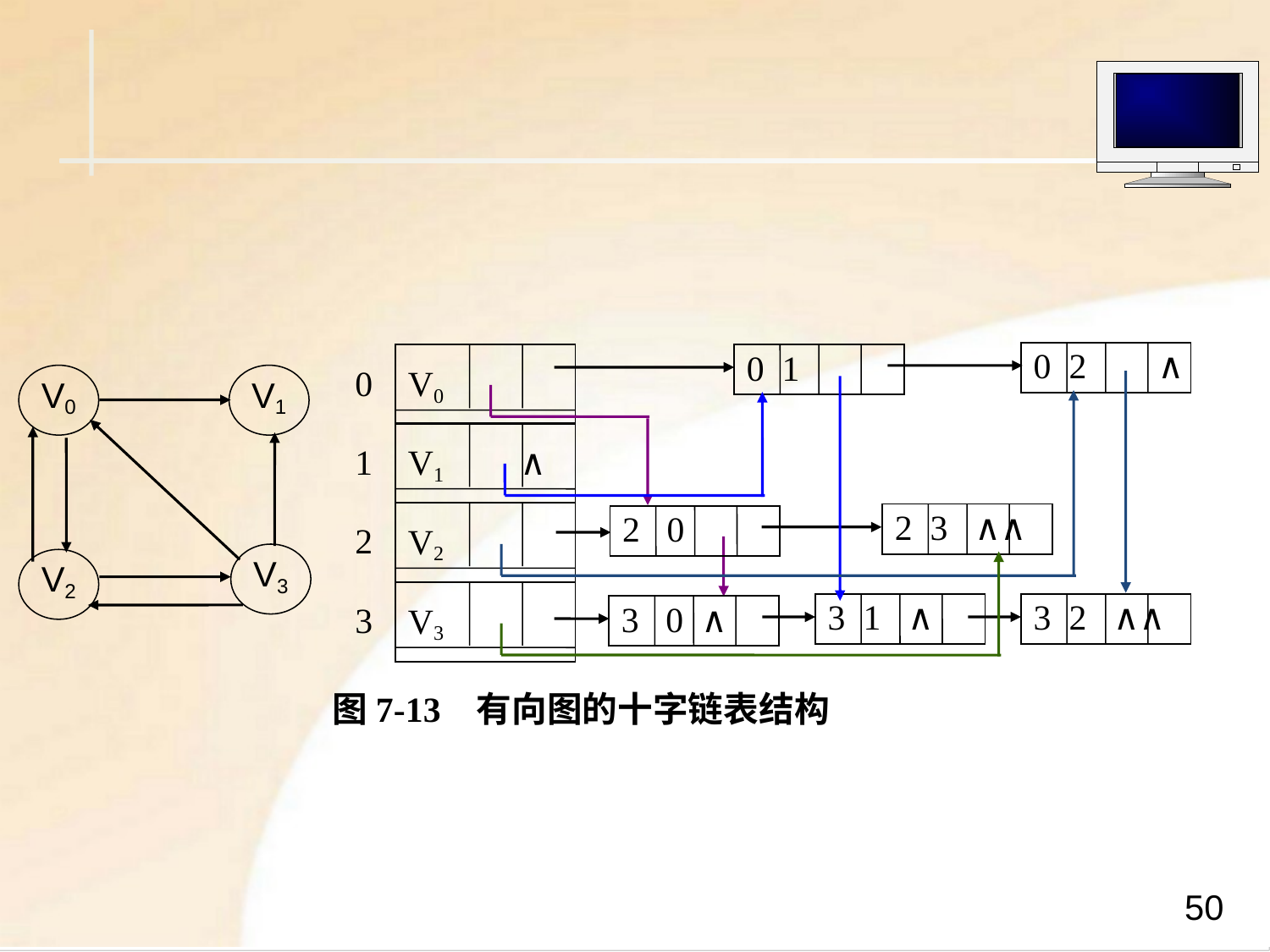

0  2        ∧

0  1

V0

V1               ∧

V2

V3

0
1
2
3

2  3   ∧∧

2   0

3  1   ∧

3   0  ∧

3  2   ∧∧

V0
V1

V3
V2

图7-13   有向图的十字链表结构